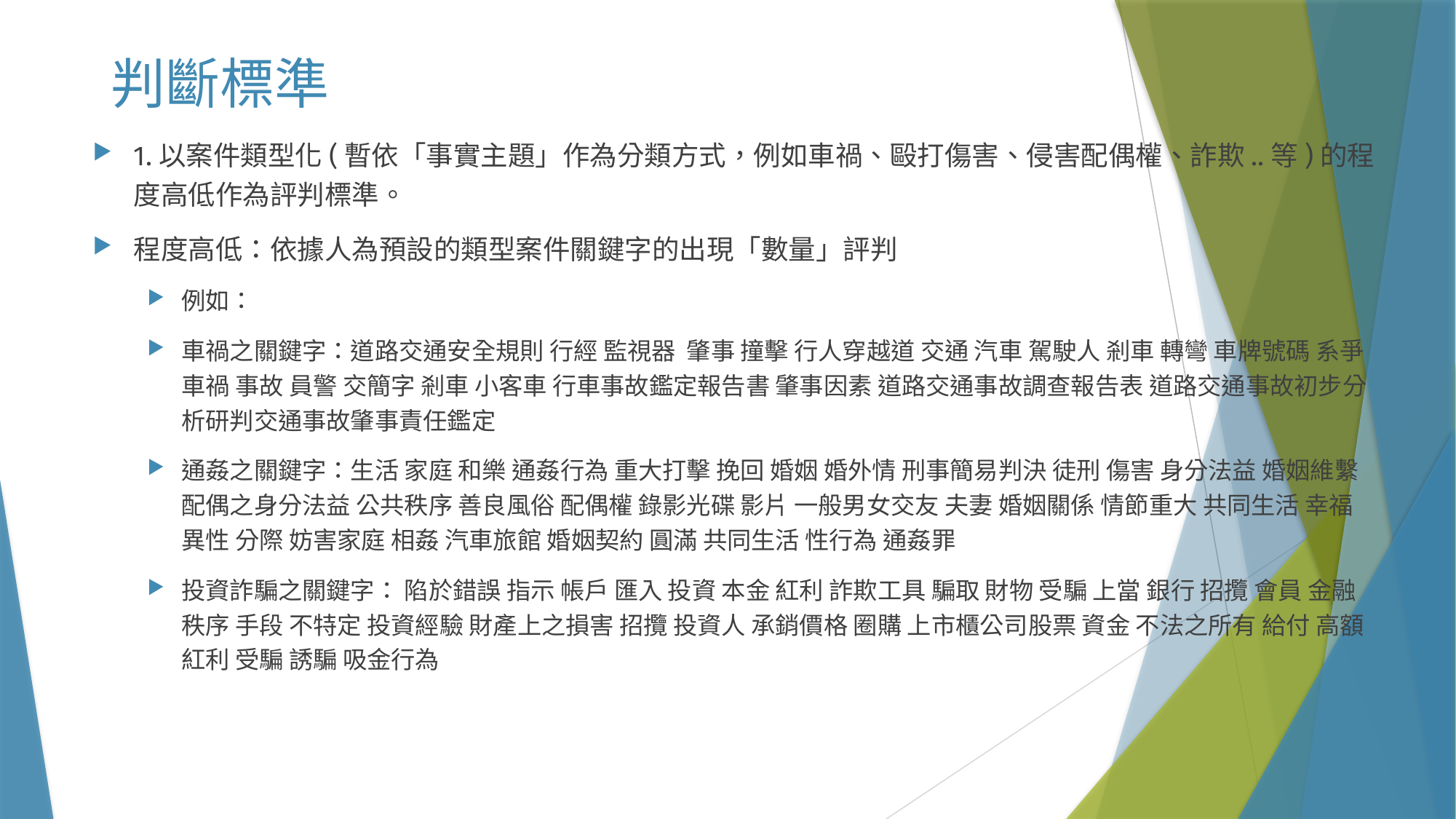

# 判斷標準
1.以案件類型化(暫依「事實主題」作為分類方式，例如車禍、毆打傷害、侵害配偶權、詐欺..等)的程度高低作為評判標準。
程度高低：依據人為預設的類型案件關鍵字的出現「數量」評判
例如：
車禍之關鍵字：道路交通安全規則 行經 監視器  肇事 撞擊 行人穿越道 交通 汽車 駕駛人 剎車 轉彎 車牌號碼 系爭車禍 事故 員警 交簡字 剎車 小客車 行車事故鑑定報告書 肇事因素 道路交通事故調查報告表 道路交通事故初步分析研判交通事故肇事責任鑑定
通姦之關鍵字：生活 家庭 和樂 通姦行為 重大打擊 挽回 婚姻 婚外情 刑事簡易判決 徒刑 傷害 身分法益 婚姻維繫 配偶之身分法益 公共秩序 善良風俗 配偶權 錄影光碟 影片 一般男女交友 夫妻 婚姻關係 情節重大 共同生活 幸福 異性 分際 妨害家庭 相姦 汽車旅館 婚姻契約 圓滿 共同生活 性行為 通姦罪
投資詐騙之關鍵字： 陷於錯誤 指示 帳戶 匯入 投資 本金 紅利 詐欺工具 騙取 財物 受騙 上當 銀行 招攬 會員 金融秩序 手段 不特定 投資經驗 財產上之損害 招攬 投資人 承銷價格 圈購 上市櫃公司股票 資金 不法之所有 給付 高額 紅利 受騙 誘騙 吸金行為